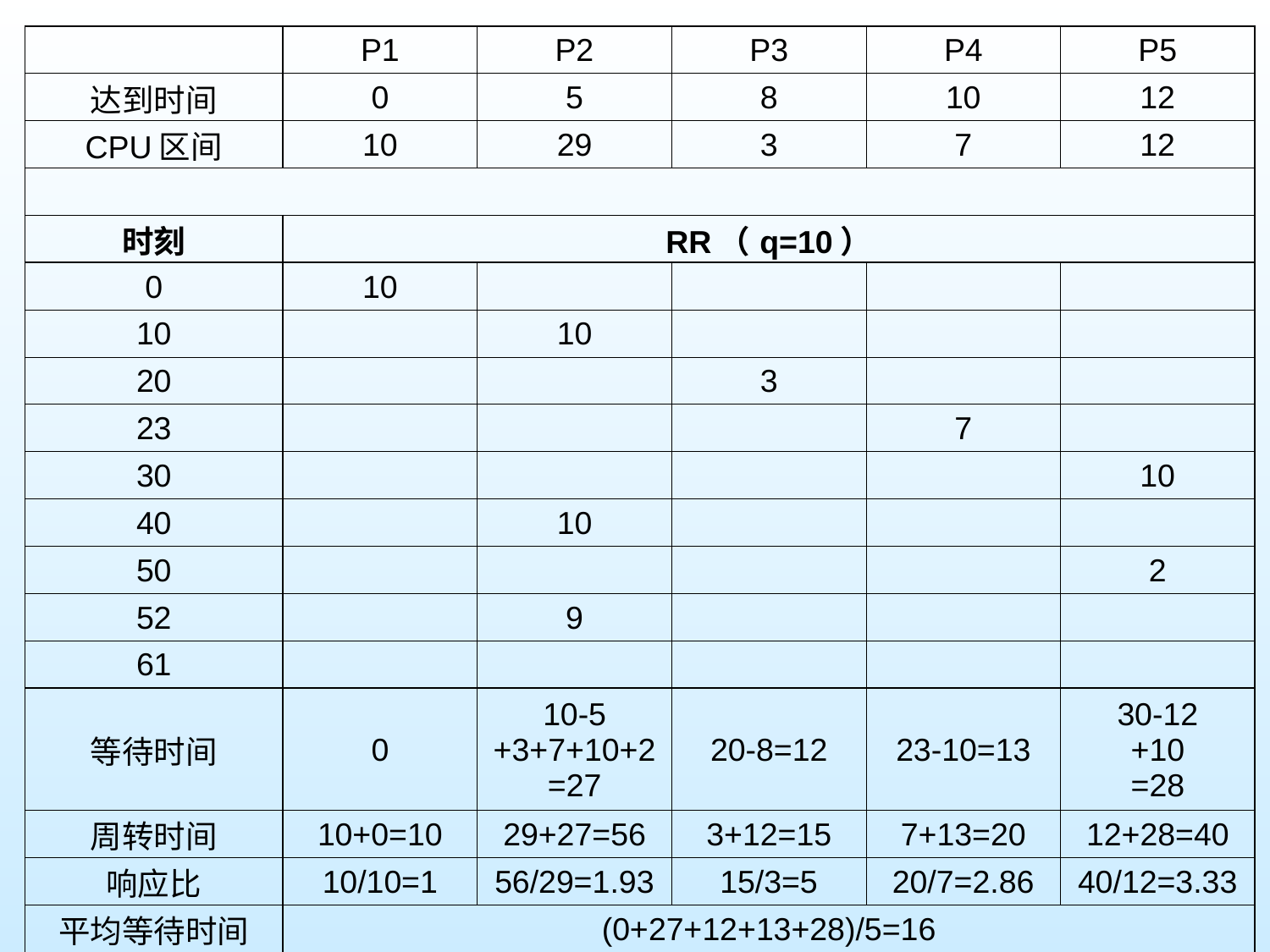

|  | P1 | P2 | P3 | P4 | P5 |
| --- | --- | --- | --- | --- | --- |
| 达到时间 | 0 | 5 | 8 | 10 | 12 |
| CPU区间 | 10 | 29 | 3 | 7 | 12 |
|  |  |  |  |  |  |
| 时刻 | RR（q=10） |  |  |  |  |
| 0 | 10 |  |  |  |  |
| 10 |  | 10 |  |  |  |
| 20 |  |  | 3 |  |  |
| 23 |  |  |  | 7 |  |
| 30 |  |  |  |  | 10 |
| 40 |  | 10 |  |  |  |
| 50 |  |  |  |  | 2 |
| 52 |  | 9 |  |  |  |
| 61 |  |  |  |  |  |
| 等待时间 | 0 | 10-5 +3+7+10+2 =27 | 20-8=12 | 23-10=13 | 30-12 +10 =28 |
| 周转时间 | 10+0=10 | 29+27=56 | 3+12=15 | 7+13=20 | 12+28=40 |
| 响应比 | 10/10=1 | 56/29=1.93 | 15/3=5 | 20/7=2.86 | 40/12=3.33 |
| 平均等待时间 | (0+27+12+13+28)/5=16 |  |  |  |  |
| 平均周转时间 | (10+56+15+20+40)/5=28.2 |  |  |  |  |
| 平均响应比 | (1+1.93+5+2.86+3.33)/5=2.82 |  |  |  |  |